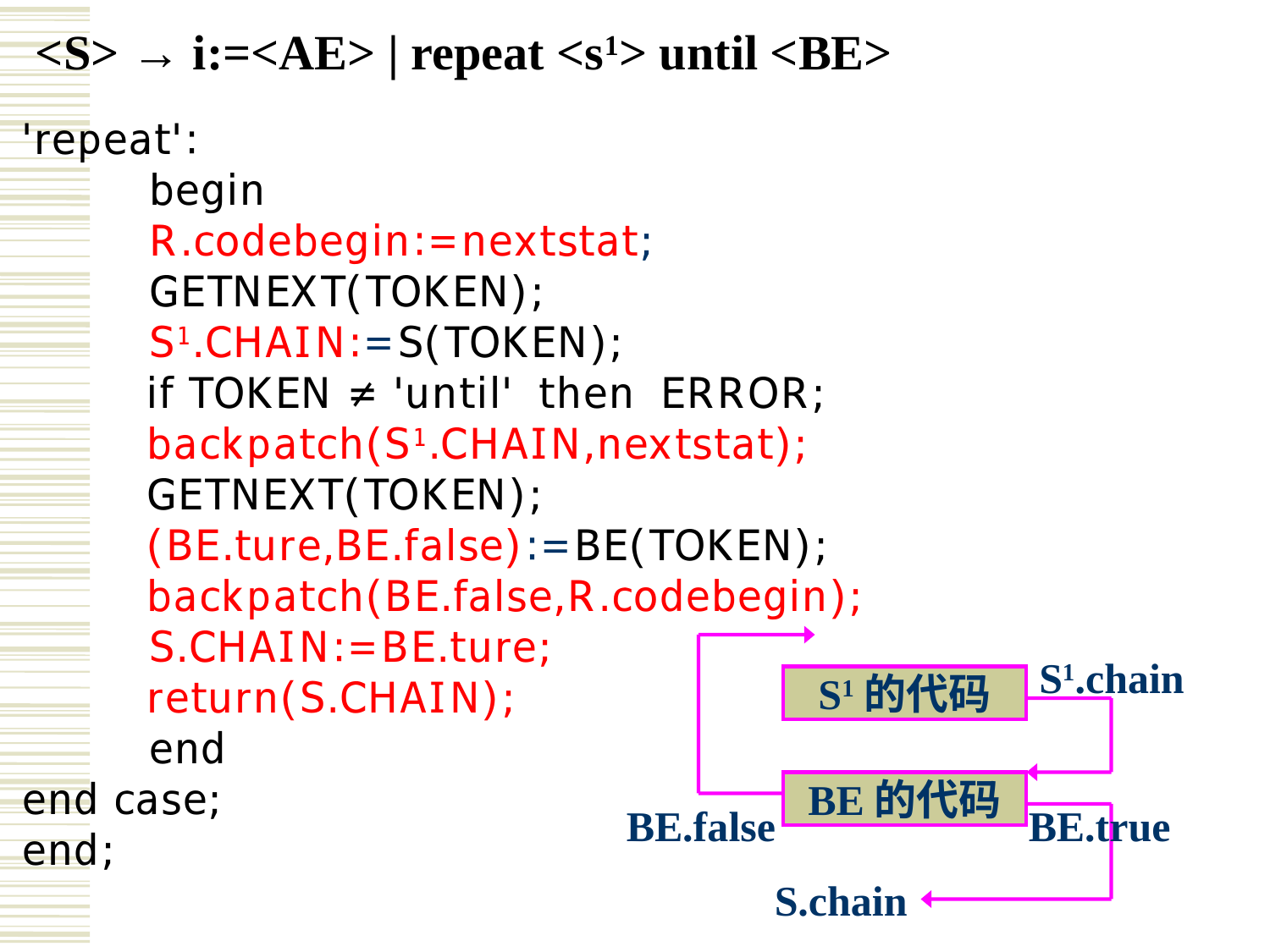

<S> → i:=<AE> | repeat <s1> until <BE>
'repeat':
     	begin
	R.codebegin:=nextstat;
	GETNEXT(TOKEN);
	S1.CHAIN:=S(TOKEN);
          if TOKEN ≠ 'until'  then  ERROR;
          backpatch(S1.CHAIN,nextstat);
          GETNEXT(TOKEN);
          (BE.ture,BE.false):=BE(TOKEN);
          backpatch(BE.false,R.codebegin);
        	S.CHAIN:=BE.ture;
          return(S.CHAIN);
     	end
end case;
end;

S1.chain
S1的代码

BE的代码

BE.false

BE.true

S.chain